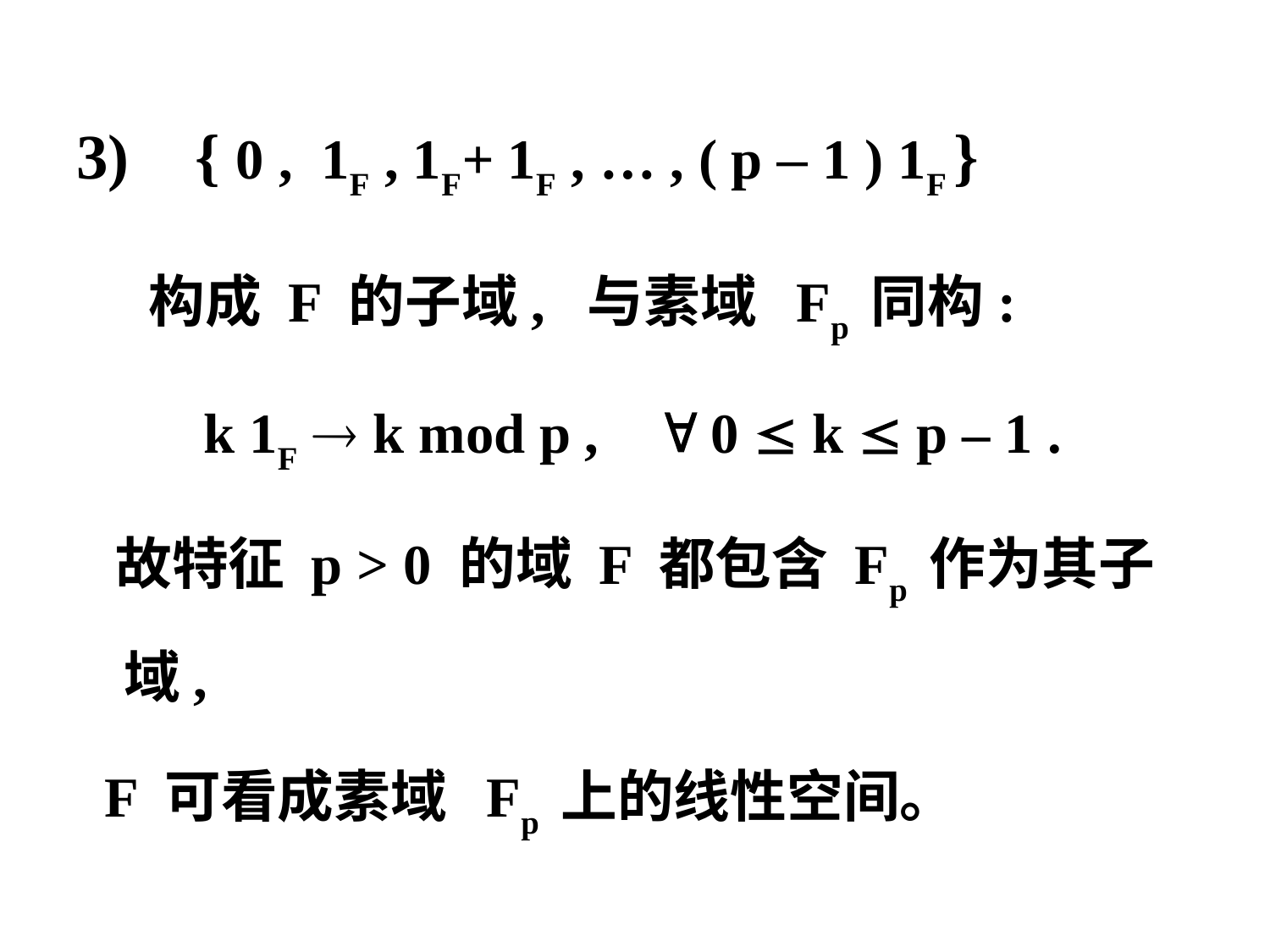

{ 0 ,  1F  , 1F+ 1F  , … , ( p – 1 ) 1F }
    构成 F 的子域,  与素域  Fp 同构:
         k 1F → k mod p ,    ∀ 0 ≤ k ≤ p – 1 .
  故特征 p > 0 的域 F 都包含 Fp 作为其子域,
  F 可看成素域  Fp 上的线性空间。